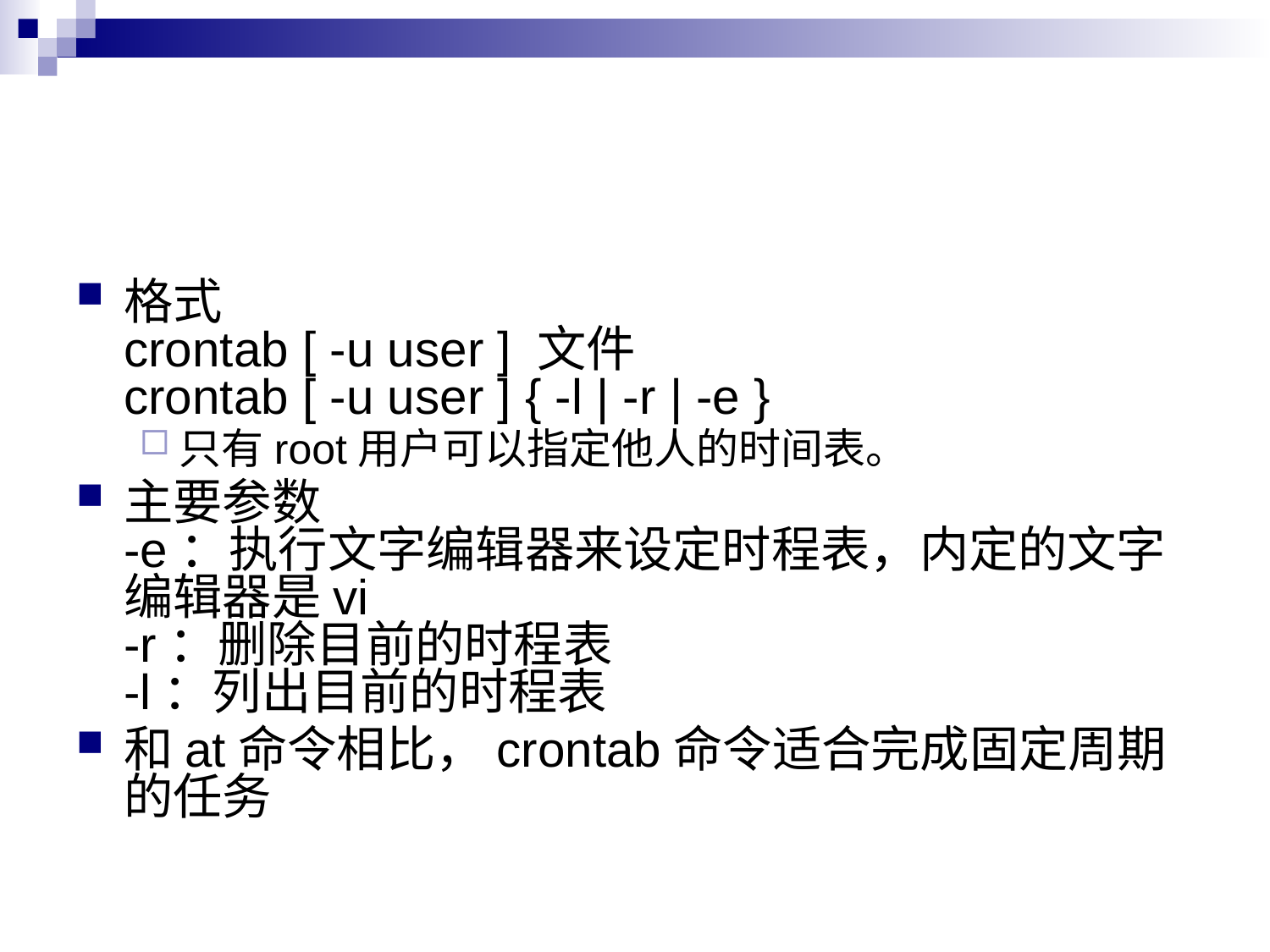

#
格式
crontab [ -u user ] 文件
crontab [ -u user ] { -l | -r | -e }
只有root用户可以指定他人的时间表。
主要参数
-e：执行文字编辑器来设定时程表，内定的文字编辑器是vi
-r：删除目前的时程表
-l：列出目前的时程表
和at命令相比，crontab命令适合完成固定周期的任务